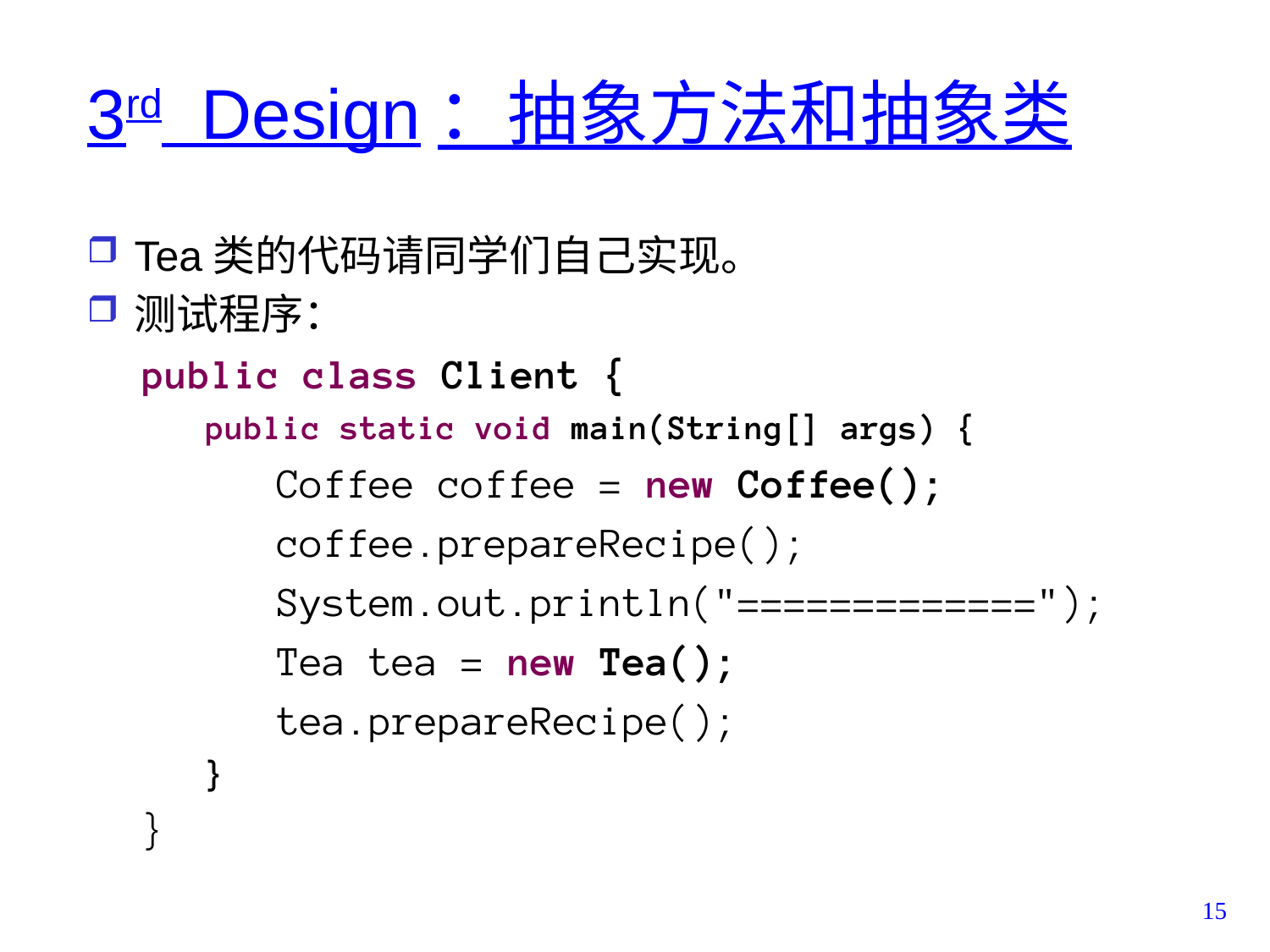

# 3rd  Design：抽象方法和抽象类
Tea类的代码请同学们自己实现。
测试程序：
public class Client {
public static void main(String[] args) {
Coffee coffee = new Coffee();
coffee.prepareRecipe();
System.out.println("=============");
Tea tea = new Tea();
tea.prepareRecipe();
}
}
15